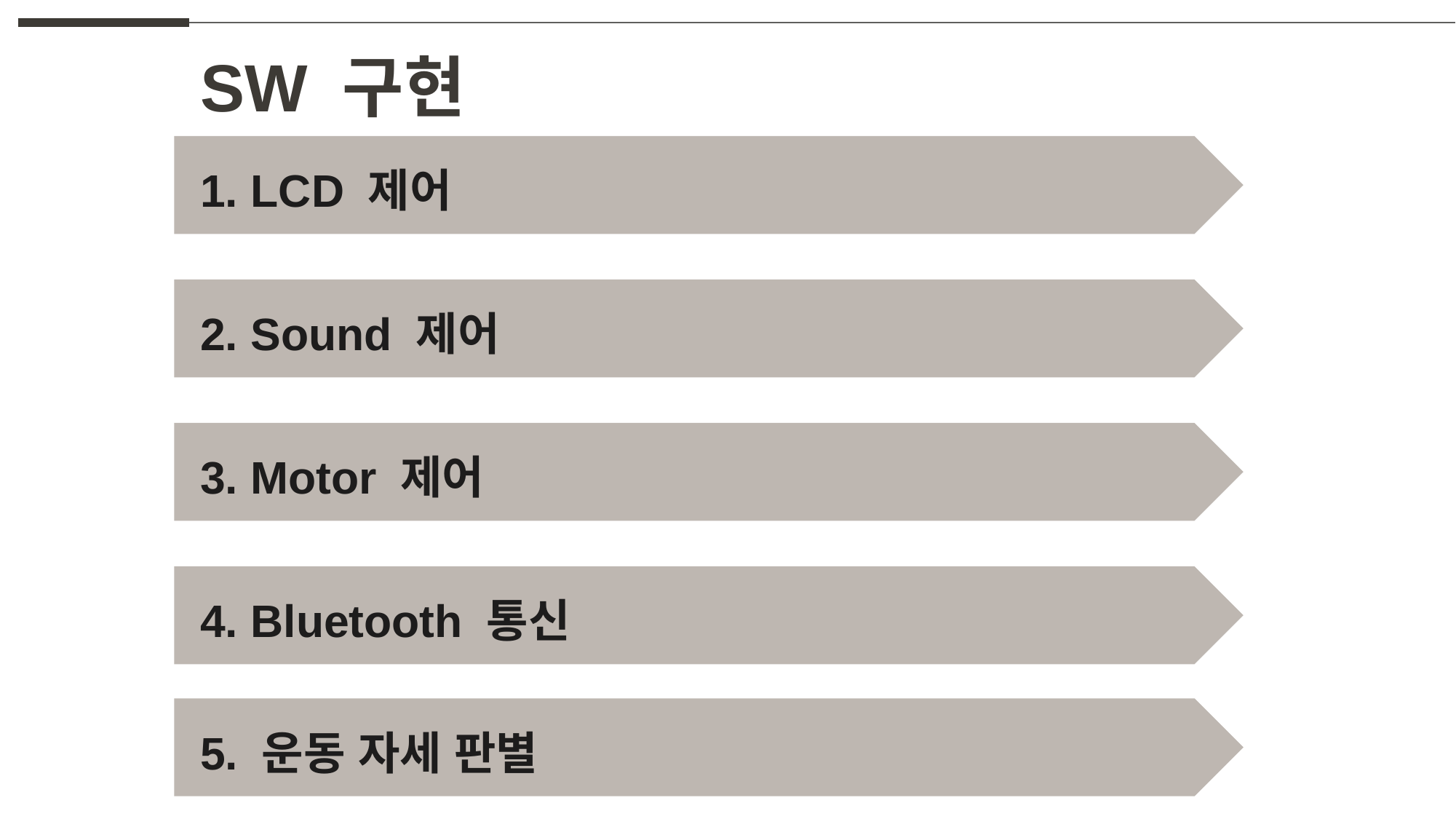

SW 구현

1. LCD 제어

2. Sound 제어

3. Motor 제어

4. Bluetooth 통신

5. 운동 자세 판별